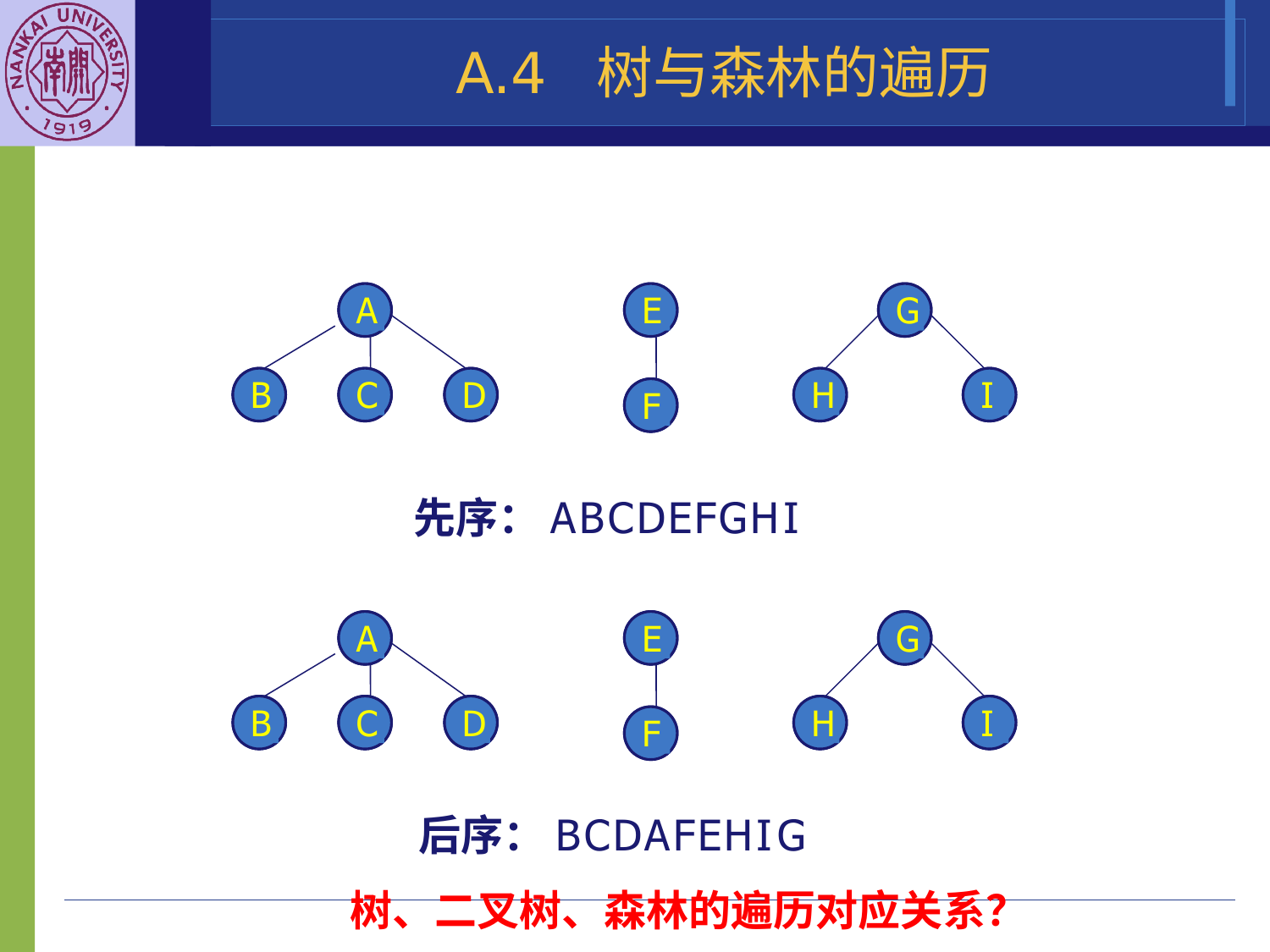

A.4  树与森林的遍历

A

B

C

D

E

G

H

I

F

A

E

G

B

C

D

H

I

F
先序：ABCDEFGHI

A

B

C

D

E

G

H

I

F

A

E

G

B

C

D

H

I

F
后序：BCDAFEHIG
树、二叉树、森林的遍历对应关系？
73